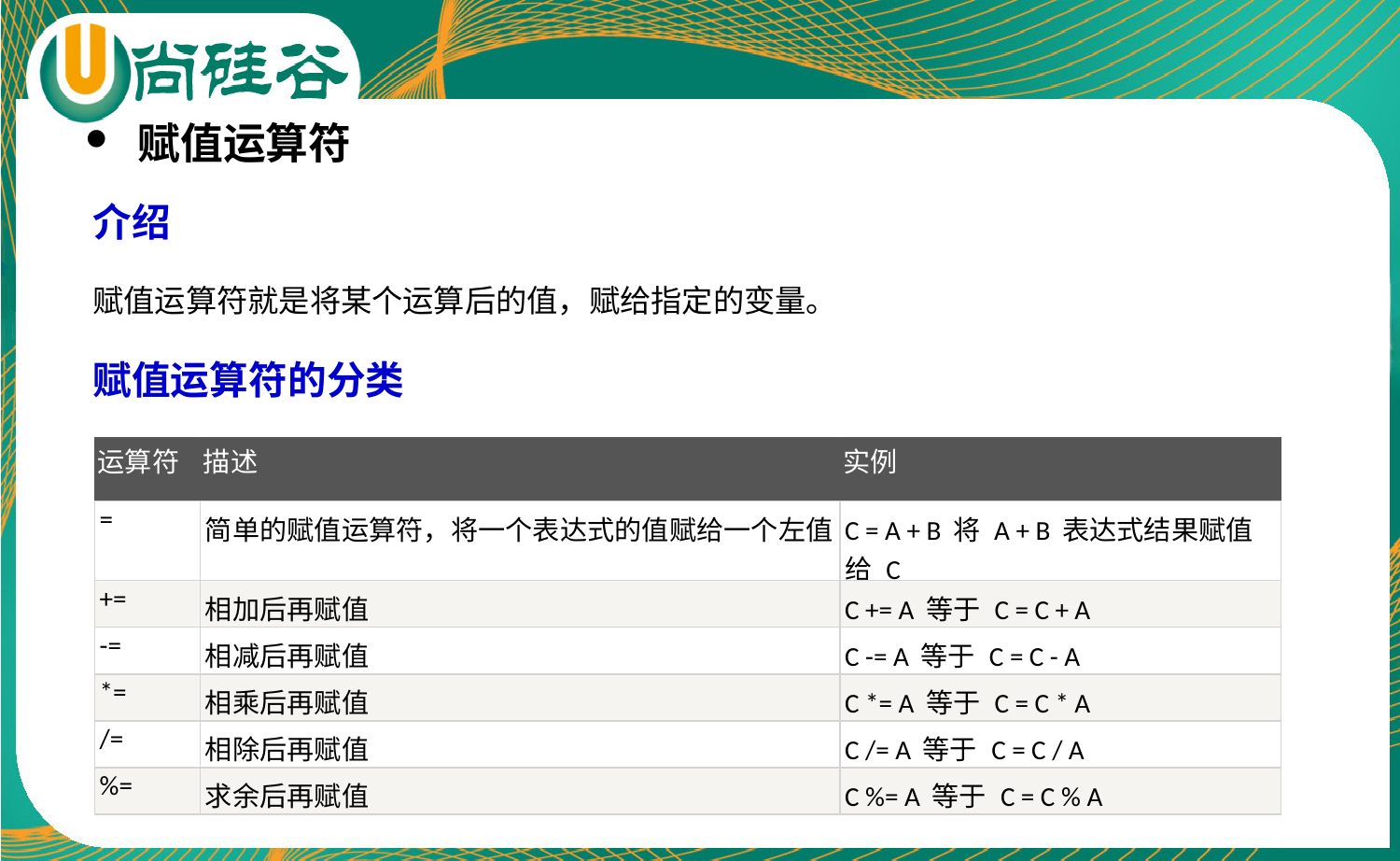

赋值运算符

介绍

赋值运算符就是将某个运算后的值，赋给指定的变量。

赋值运算符的分类

| 运算符 | 描述 | 实例 |
| --- | --- | --- |
| = | 简单的赋值运算符，将一个表达式的值赋给一个左值 | C = A + B 将 A + B 表达式结果赋值给 C |
| += | 相加后再赋值 | C += A 等于 C = C + A |
| -= | 相减后再赋值 | C -= A 等于 C = C - A |
| \*= | 相乘后再赋值 | C \*= A 等于 C = C \* A |
| /= | 相除后再赋值 | C /= A 等于 C = C / A |
| %= | 求余后再赋值 | C %= A 等于 C = C % A |